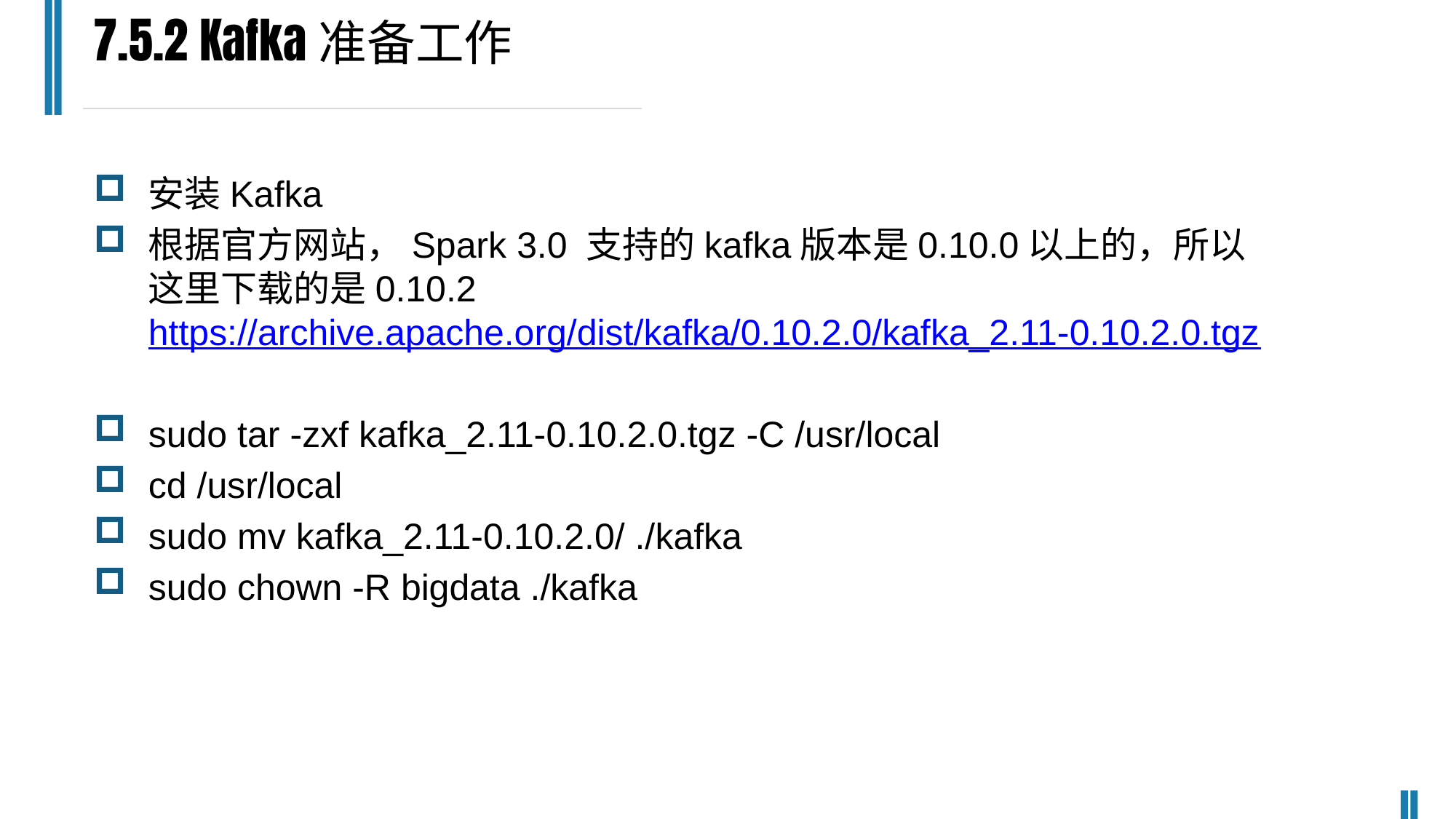

7.5.2 Kafka准备工作

安装Kafka
根据官方网站，Spark 3.0 支持的kafka版本是0.10.0以上的，所以这里下载的是0.10.2  https://archive.apache.org/dist/kafka/0.10.2.0/kafka_2.11-0.10.2.0.tgz

sudo tar -zxf kafka_2.11-0.10.2.0.tgz -C /usr/local
cd /usr/local
sudo mv kafka_2.11-0.10.2.0/ ./kafka
sudo chown -R bigdata ./kafka